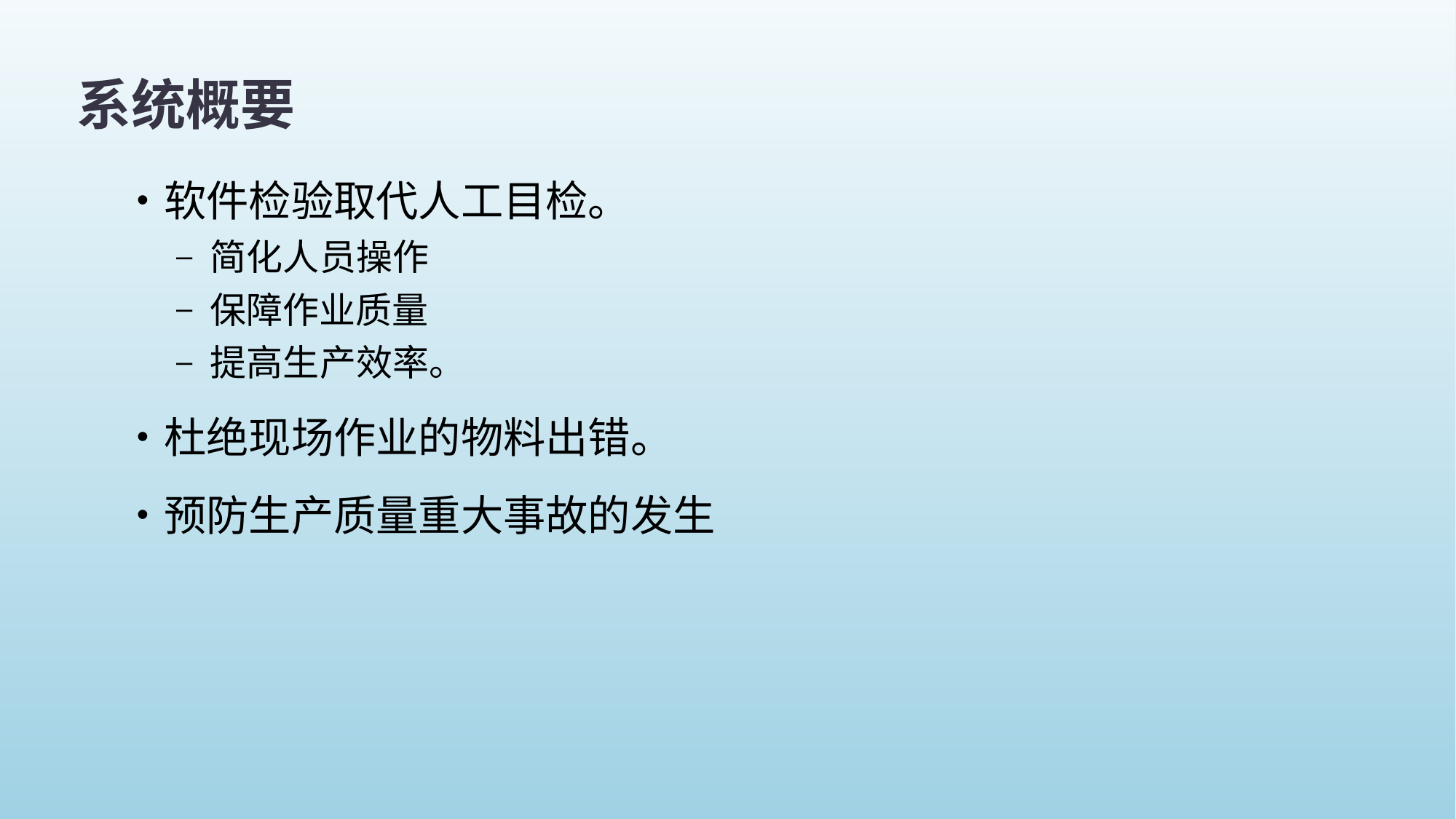

# 系统概要
软件检验取代人工目检。
简化人员操作
保障作业质量
提高生产效率。
杜绝现场作业的物料出错。
预防生产质量重大事故的发生